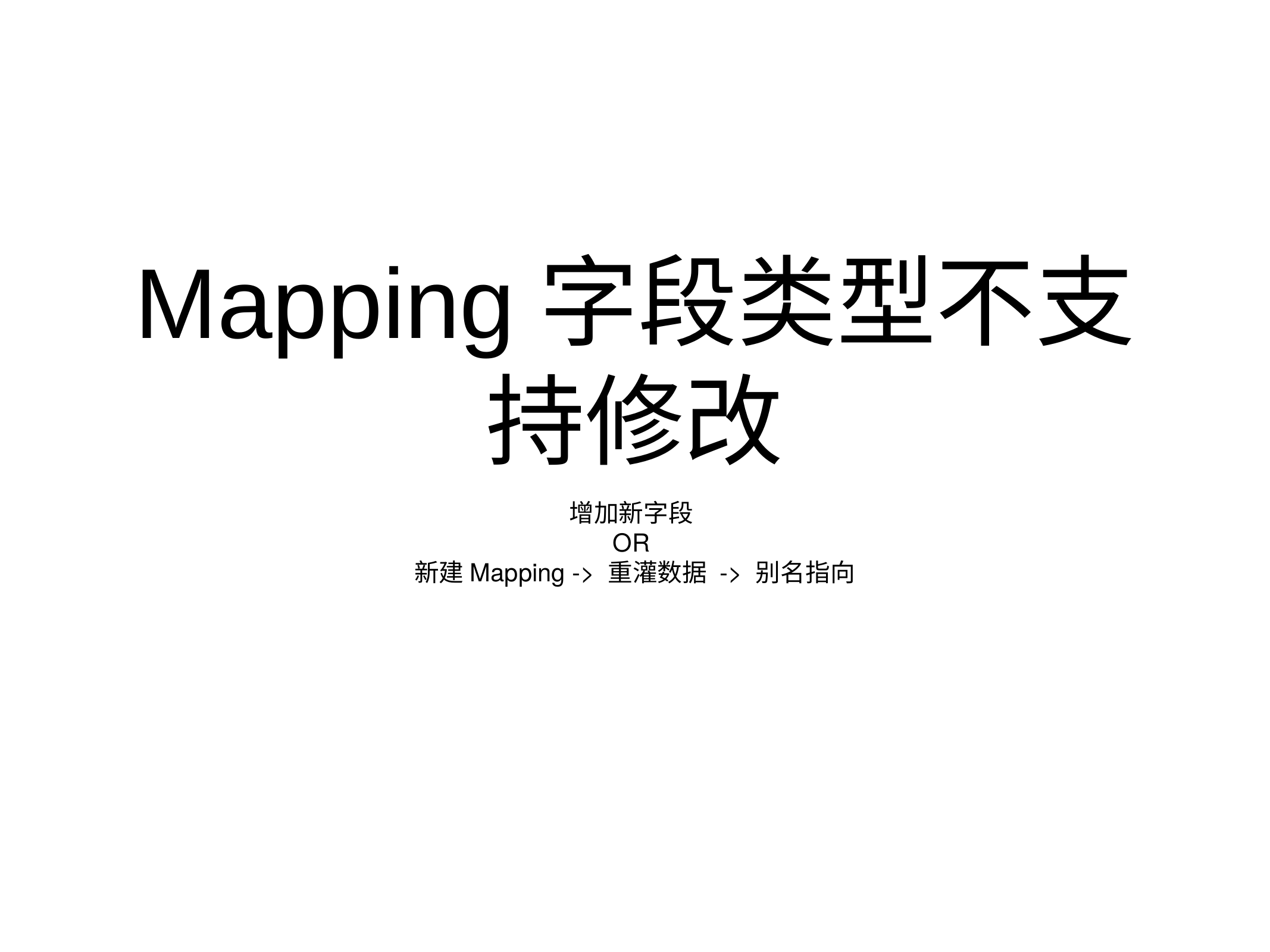

# Mapping字段类型不支持修改
增加新字段
OR
新建Mapping -> 重灌数据 -> 别名指向